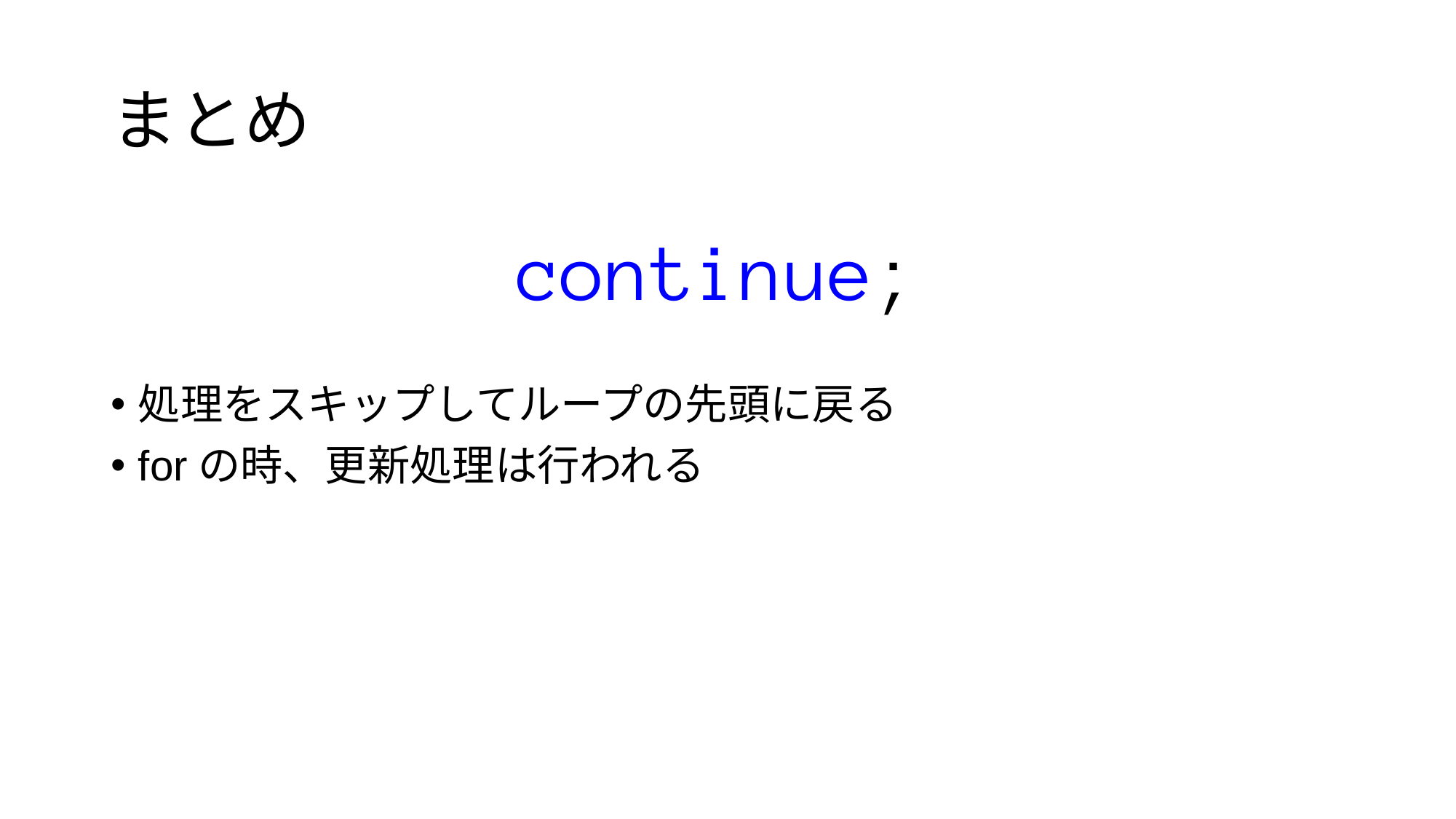

# まとめ
continue;
処理をスキップしてループの先頭に戻る
forの時、更新処理は行われる